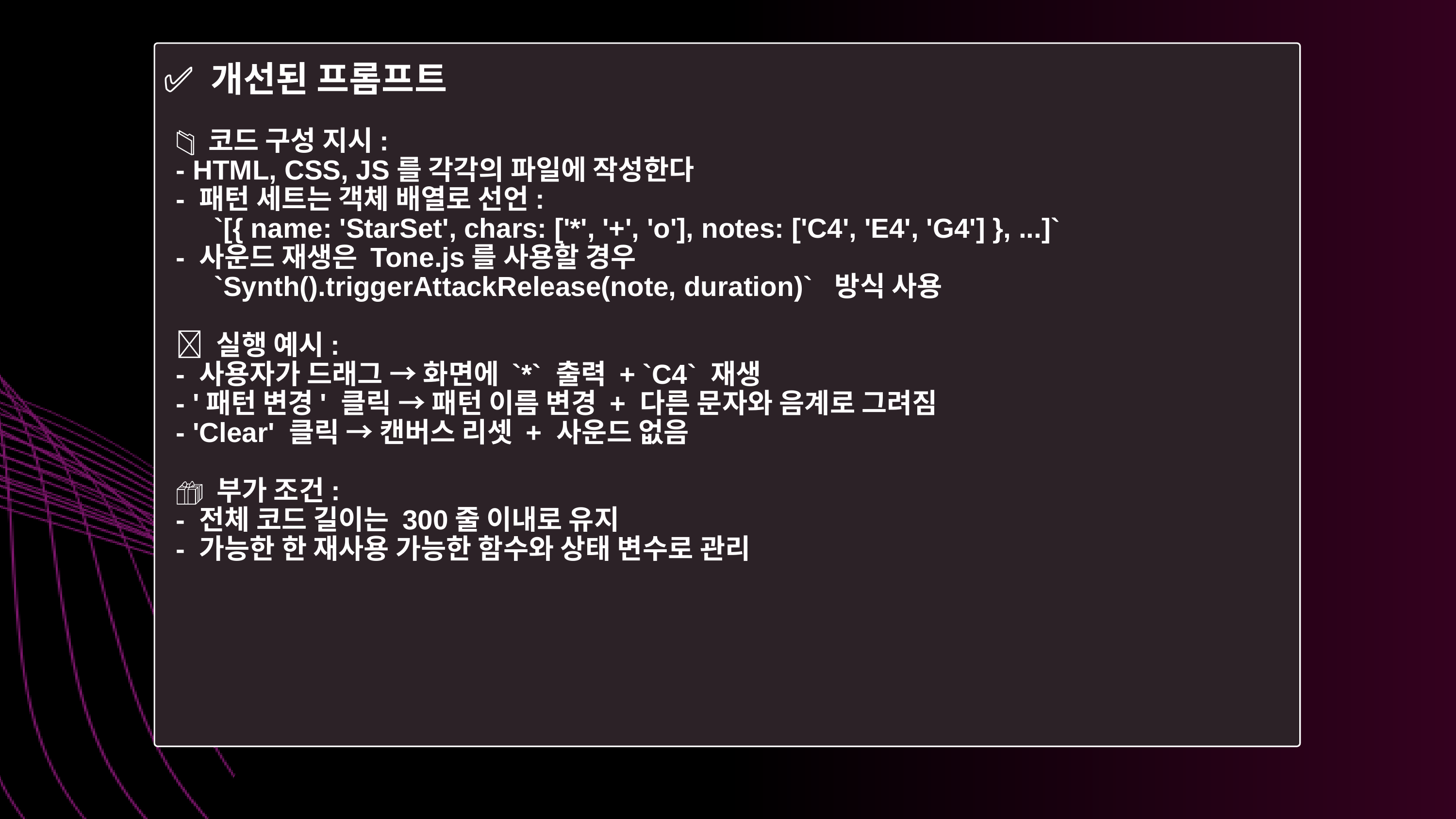

✅ 개선된 프롬프트
📁 코드 구성 지시:
- HTML, CSS, JS를 각각의 파일에 작성한다
- 패턴 세트는 객체 배열로 선언:
     `[{ name: 'StarSet', chars: ['*', '+', 'o'], notes: ['C4', 'E4', 'G4'] }, ...]`
- 사운드 재생은 Tone.js를 사용할 경우
     `Synth().triggerAttackRelease(note, duration)`  방식 사용

🧪 실행 예시:
- 사용자가 드래그 → 화면에 `*` 출력 + `C4` 재생
- '패턴 변경' 클릭 → 패턴 이름 변경 + 다른 문자와 음계로 그려짐
- 'Clear' 클릭 → 캔버스 리셋 + 사운드 없음

🎁 부가 조건:
- 전체 코드 길이는 300줄 이내로 유지
- 가능한 한 재사용 가능한 함수와 상태 변수로 관리